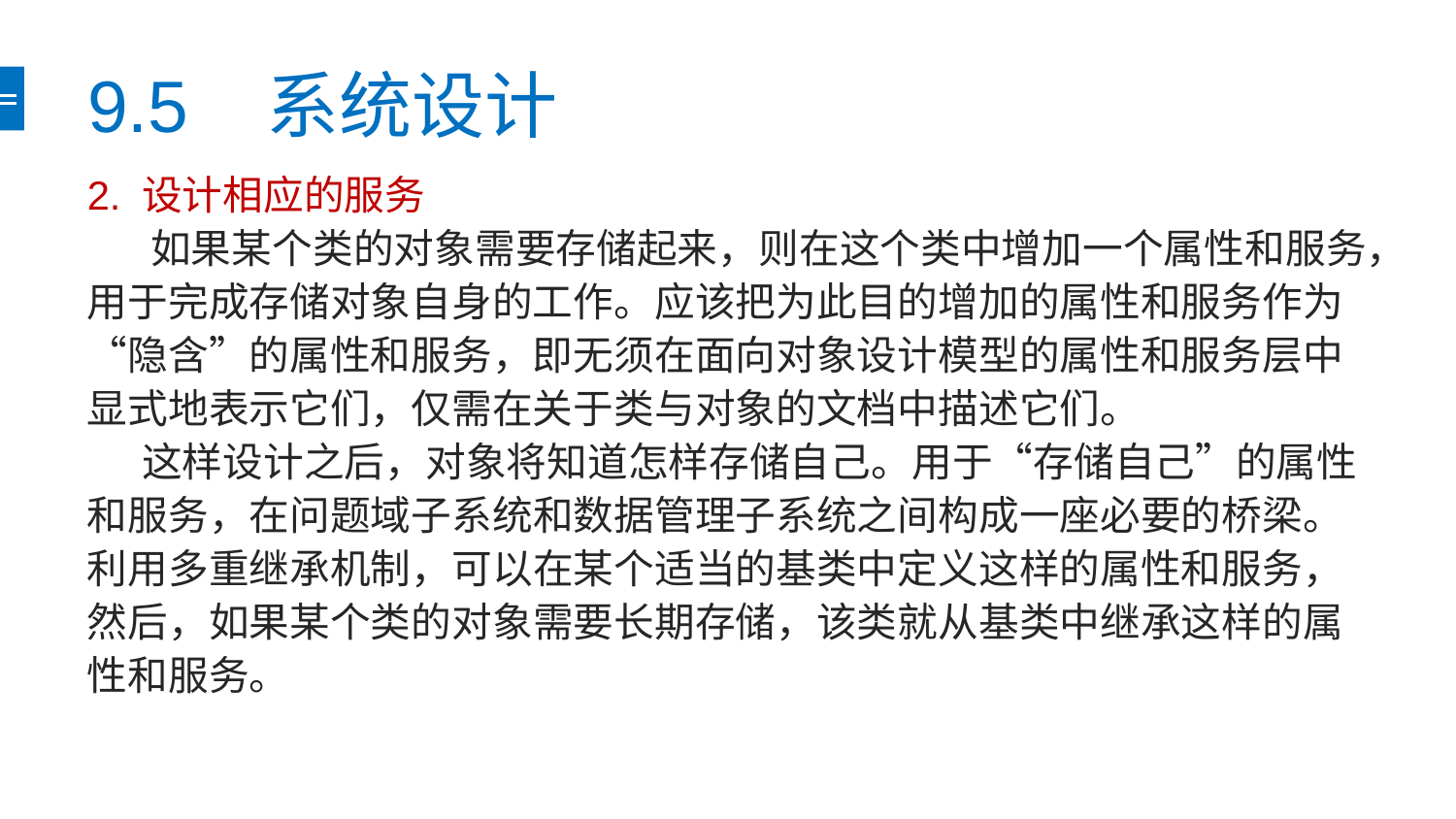

# 9.5   系统设计
2. 设计相应的服务
      如果某个类的对象需要存储起来，则在这个类中增加一个属性和服务，用于完成存储对象自身的工作。应该把为此目的增加的属性和服务作为“隐含”的属性和服务，即无须在面向对象设计模型的属性和服务层中显式地表示它们，仅需在关于类与对象的文档中描述它们。
     这样设计之后，对象将知道怎样存储自己。用于“存储自己”的属性和服务，在问题域子系统和数据管理子系统之间构成一座必要的桥梁。利用多重继承机制，可以在某个适当的基类中定义这样的属性和服务，然后，如果某个类的对象需要长期存储，该类就从基类中继承这样的属性和服务。